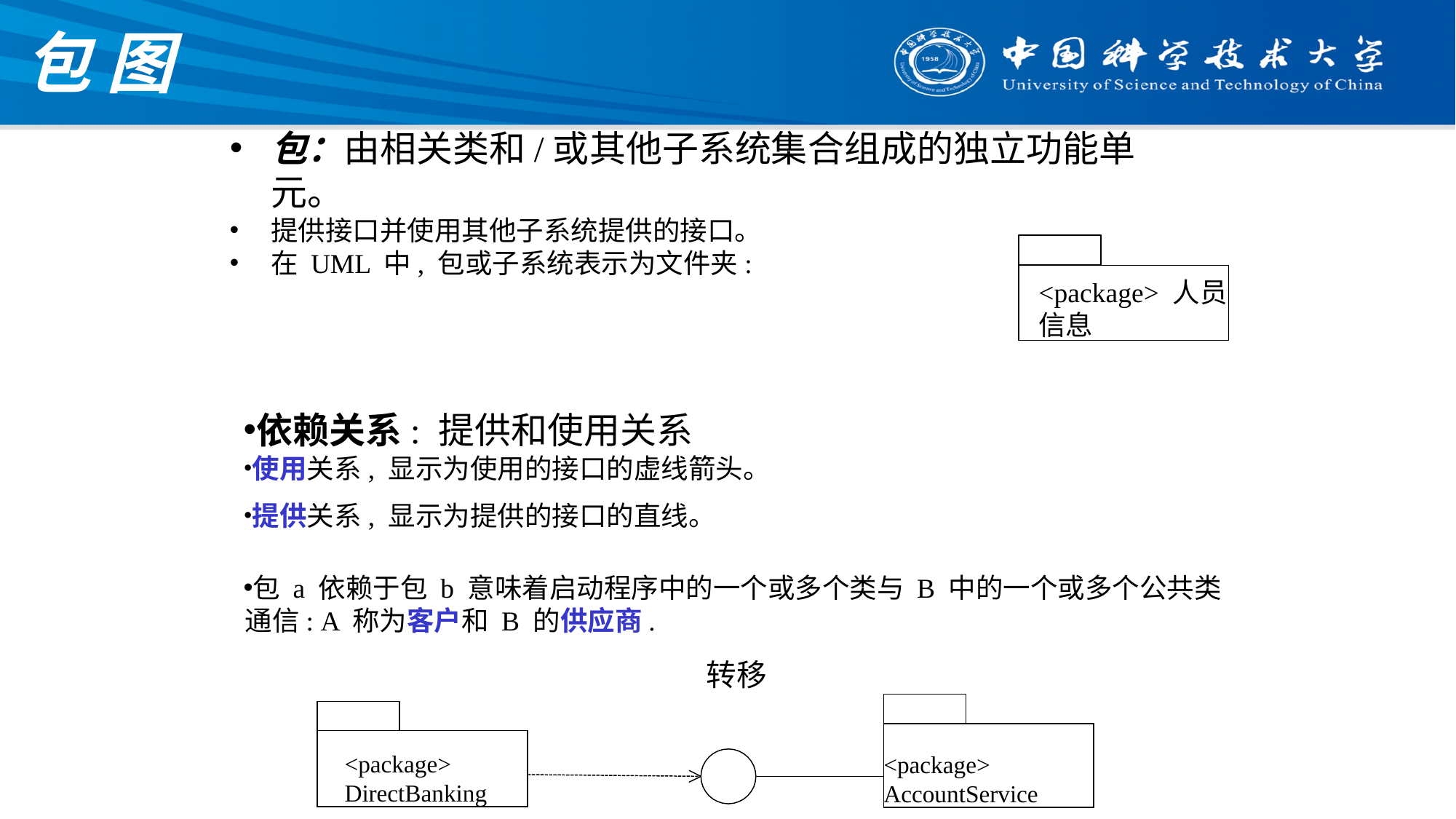

# 包 图
包：由相关类和/或其他子系统集合组成的独立功能单元。
提供接口并使用其他子系统提供的接口。
在 UML 中, 包或子系统表示为文件夹:

<package> 人员信息
依赖关系: 提供和使用关系
使用关系, 显示为使用的接口的虚线箭头。
提供关系, 显示为提供的接口的直线。

包 a 依赖于包 b 意味着启动程序中的一个或多个类与 B 中的一个或多个公共类通信: A 称为客户和 B 的供应商.
转移

<package> AccountService
<package> DirectBanking